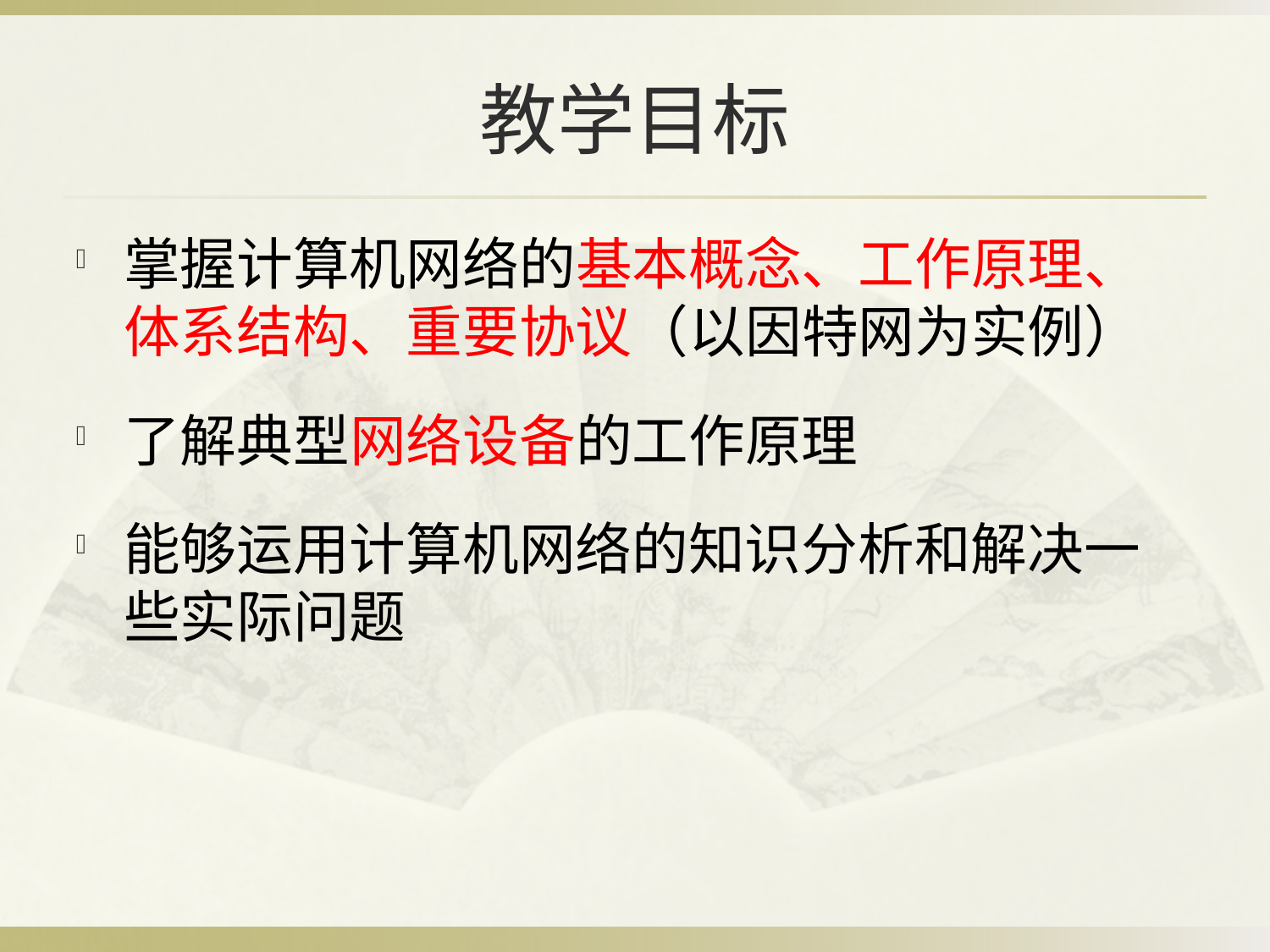

# 教学目标
掌握计算机网络的基本概念、工作原理、体系结构、重要协议（以因特网为实例）

了解典型网络设备的工作原理

能够运用计算机网络的知识分析和解决一些实际问题